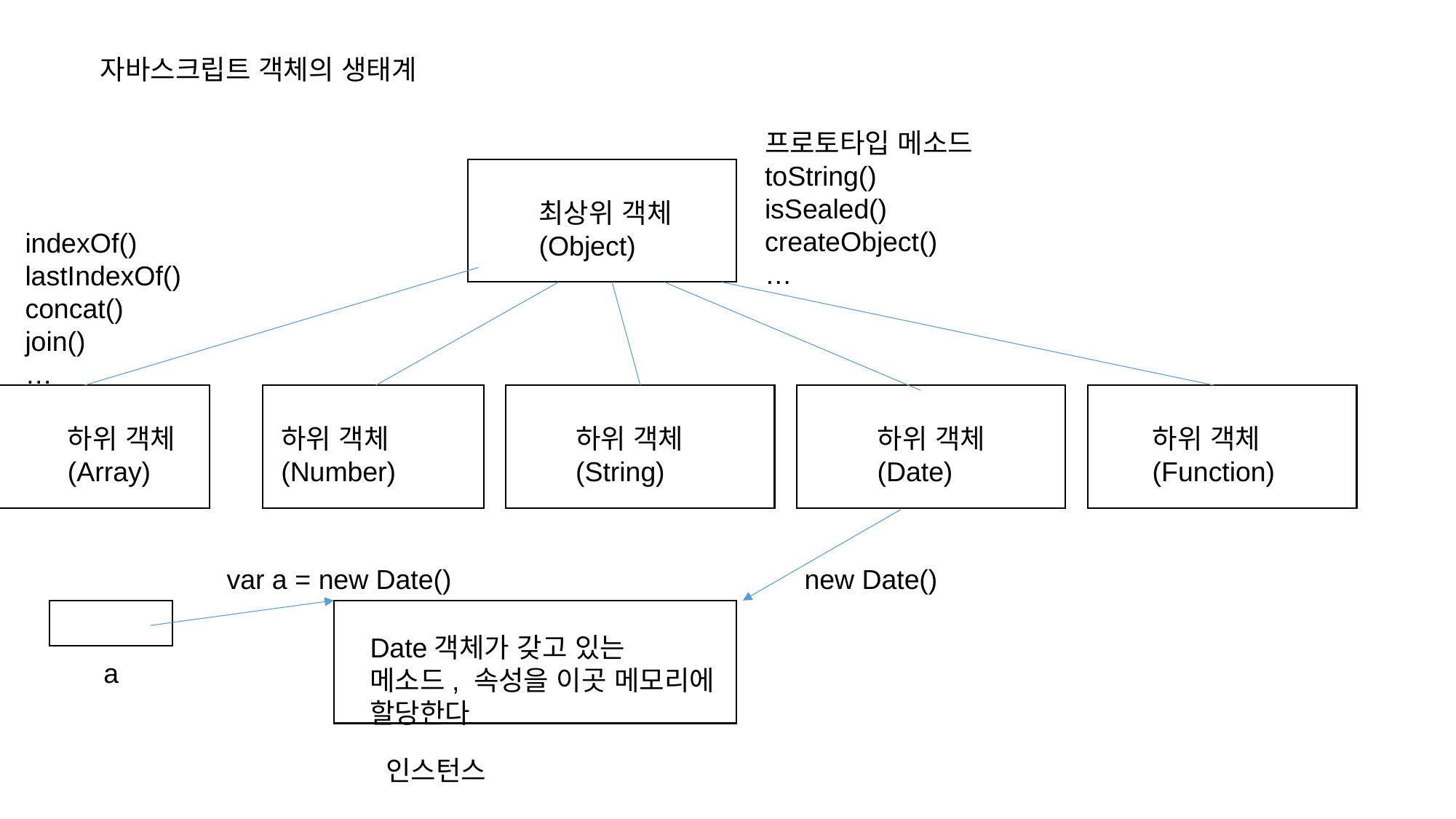

자바스크립트 객체의 생태계
프로토타입 메소드
toString()
isSealed()
createObject()
…

최상위 객체
(Object)
indexOf()
lastIndexOf()
concat()
join()
…

하위 객체
(Array)
하위 객체
(Number)
하위 객체
(String)
하위 객체
(Date)
하위 객체
(Function)
var a = new Date()
new Date()

Date객체가 갖고 있는
메소드, 속성을 이곳 메모리에
할당한다
a
인스턴스